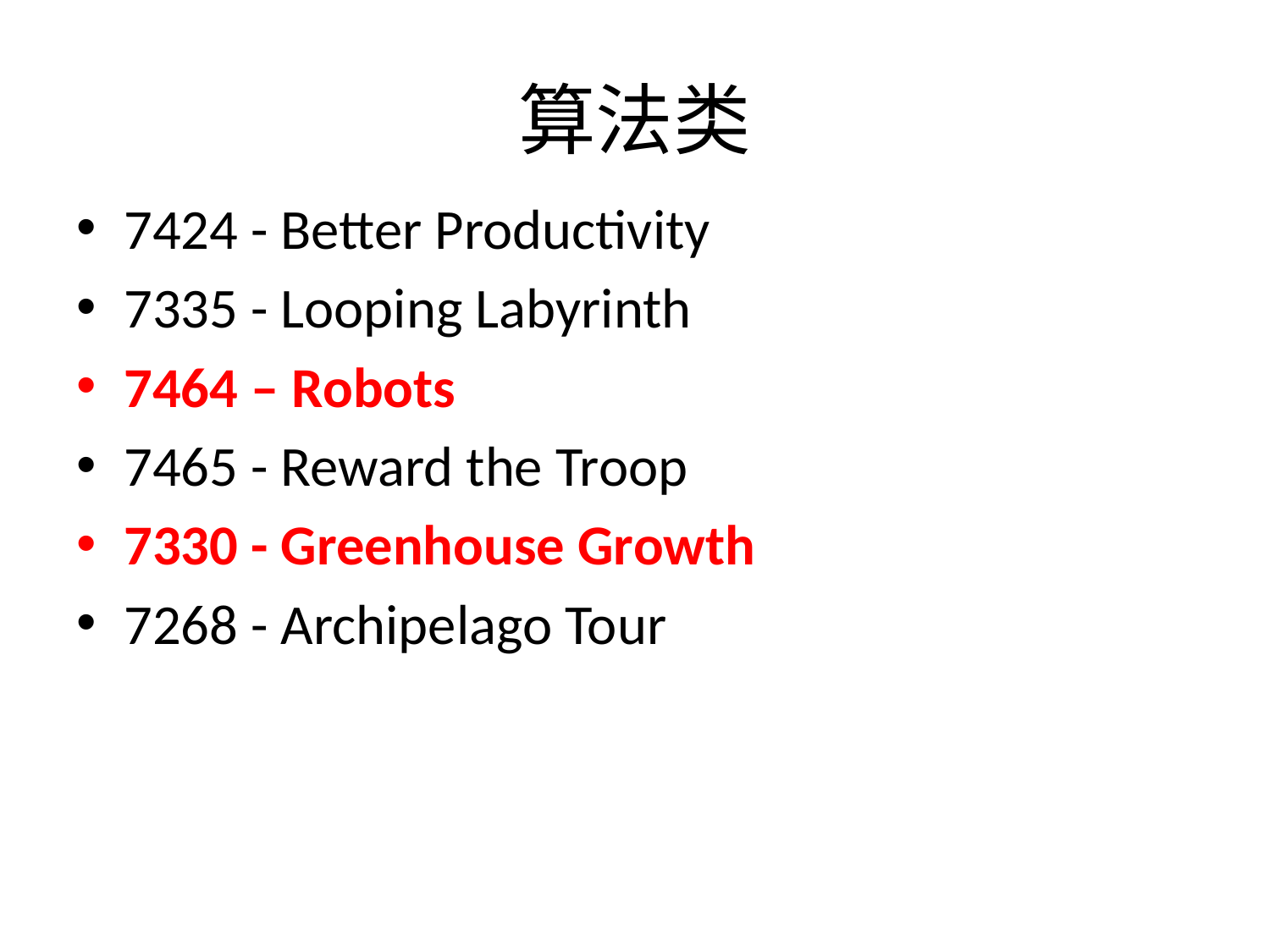

# 算法类
7424 - Better Productivity
7335 - Looping Labyrinth
7464 – Robots
7465 - Reward the Troop
7330 - Greenhouse Growth
7268 - Archipelago Tour